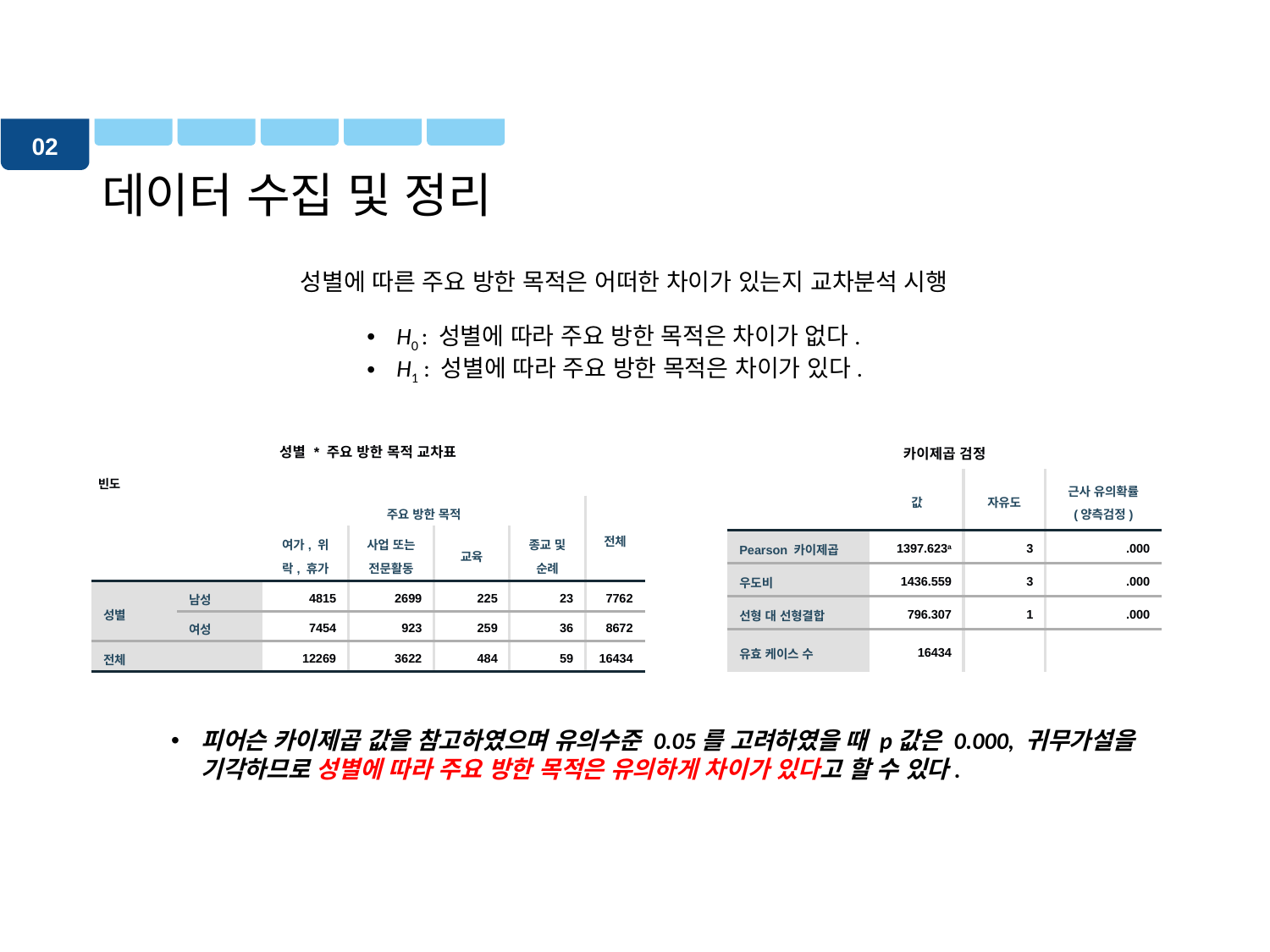

02

데이터 수집 및 정리
성별에 따른 주요 방한 목적은 어떠한 차이가 있는지 교차분석 시행
H0 : 성별에 따라 주요 방한 목적은 차이가 없다.
H1 : 성별에 따라 주요 방한 목적은 차이가 있다.
| 성별 \* 주요 방한 목적 교차표 |  |  |  |  |  |  |
| --- | --- | --- | --- | --- | --- | --- |
| 빈도 |  |  |  |  |  |  |
|  |  | 주요 방한 목적 |  |  |  | 전체 |
|  |  | 여가, 위락, 휴가 | 사업 또는 전문활동 | 교육 | 종교 및 순례 |  |
| 성별 | 남성 | 4815 | 2699 | 225 | 23 | 7762 |
|  | 여성 | 7454 | 923 | 259 | 36 | 8672 |
| 전체 |  | 12269 | 3622 | 484 | 59 | 16434 |
| 카이제곱 검정 |  |  |  |
| --- | --- | --- | --- |
|  | 값 | 자유도 | 근사 유의확률 (양측검정) |
| Pearson 카이제곱 | 1397.623a | 3 | .000 |
| 우도비 | 1436.559 | 3 | .000 |
| 선형 대 선형결합 | 796.307 | 1 | .000 |
| 유효 케이스 수 | 16434 |  |  |
피어슨 카이제곱 값을 참고하였으며 유의수준 0.05를 고려하였을 때 p값은 0.000, 귀무가설을 기각하므로 성별에 따라 주요 방한 목적은 유의하게 차이가 있다고 할 수 있다.